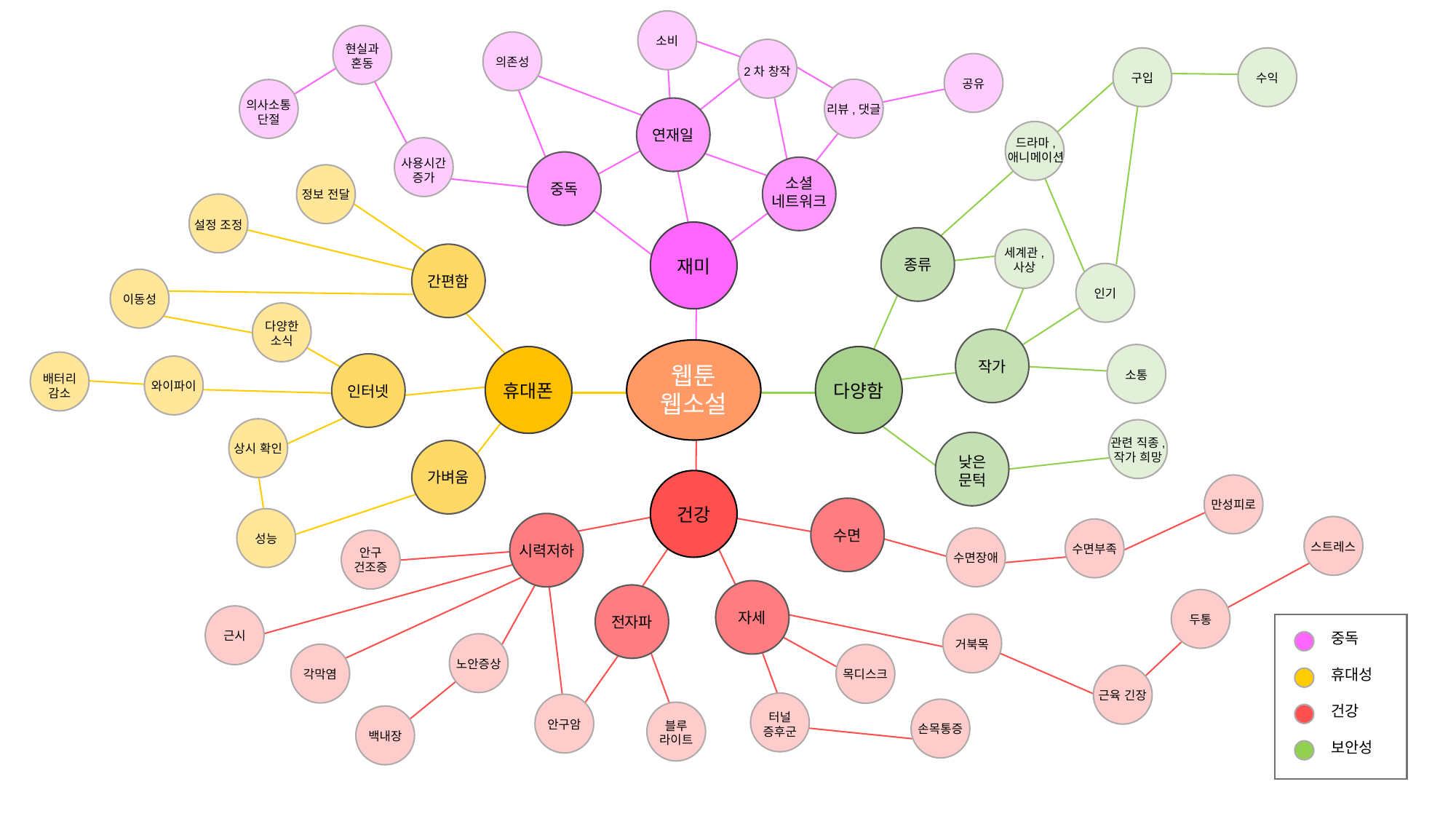

소비

현실과
혼동

의존성

2차 창작

구입

수익

공유

리뷰,댓글

의사소통
단절

연재일

드라마,
애니메이션

사용시간
증가

중독

소셜
네트워크

정보 전달

설정 조정

재미

종류

세계관,
사상

간편함

인기

이동성

다양한
소식

작가

소통

휴대폰

다양함

배터리
감소

인터넷
웹툰
웹소설

와이파이

상시 확인

관련 직종,
작가 희망

낮은
문턱

가벼움

건강

만성피로

수면

성능

시력저하

스트레스

수면부족

수면장애

안구
건조증

자세

전자파

두통

근시

거북목

중독

휴대성

건강

보안성

노안증상

각막염

목디스크

근육 긴장

터널
증후군

안구암

손목통증

블루
라이트

백내장